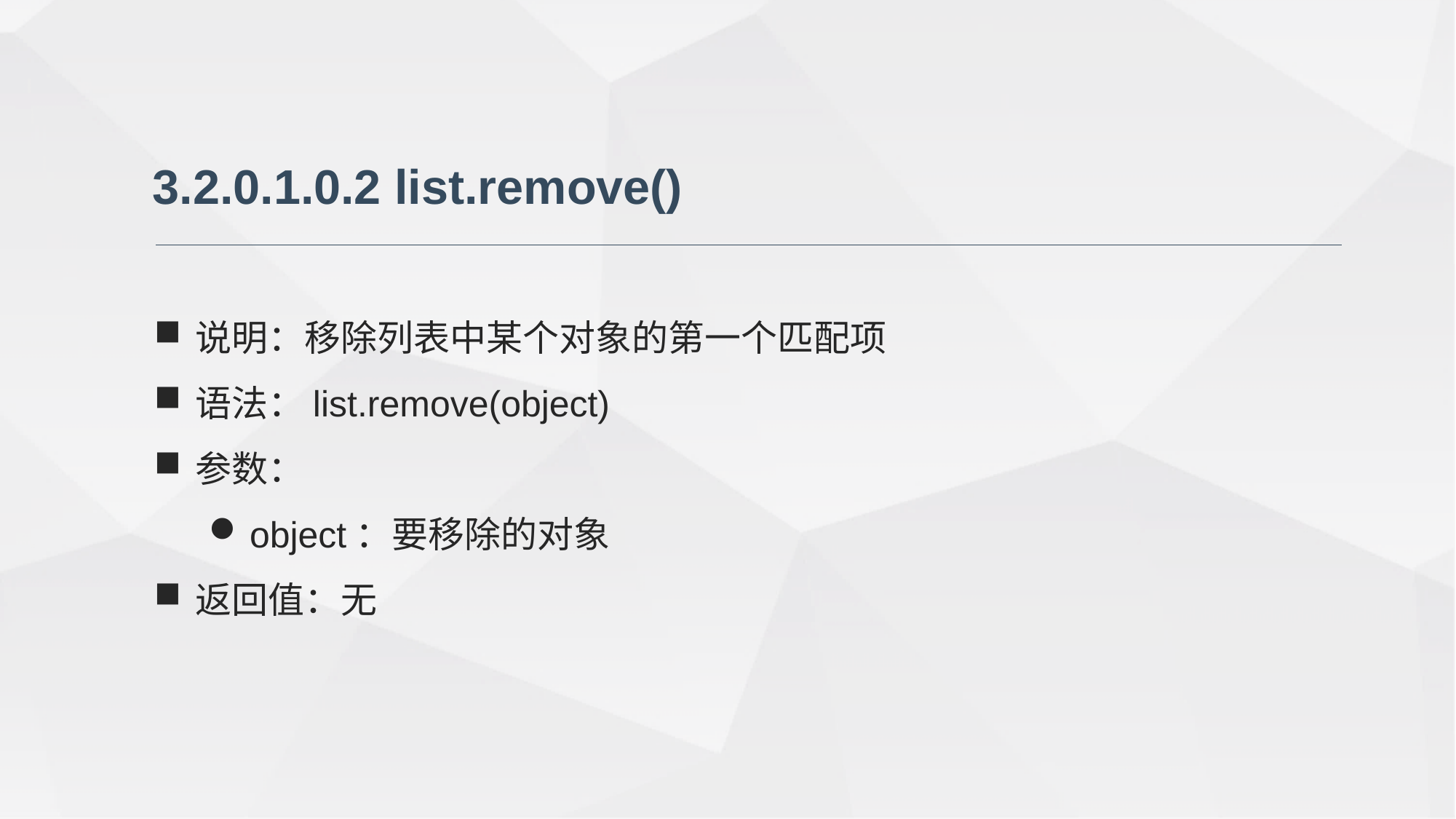

3.2.0.1.0.2 list.remove()
说明：移除列表中某个对象的第一个匹配项
语法：list.remove(object)
参数：
object：要移除的对象
返回值：无